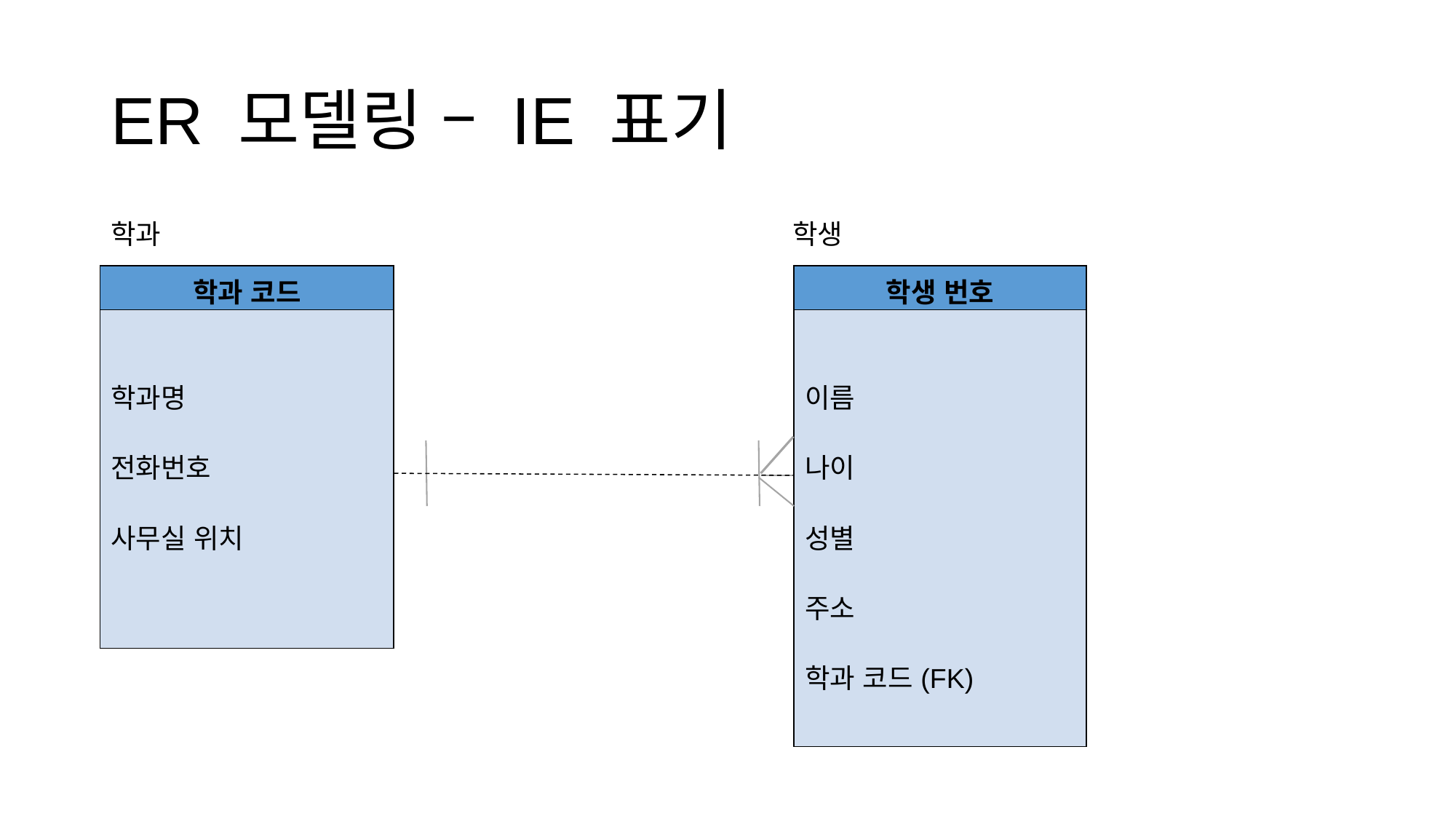

# ER 모델링 – IE 표기
학과
학생
| 학과 코드 |
| --- |
| 학과명 전화번호 사무실 위치 |
| 학생 번호 |
| --- |
| 이름 나이 성별 주소 학과 코드(FK) |